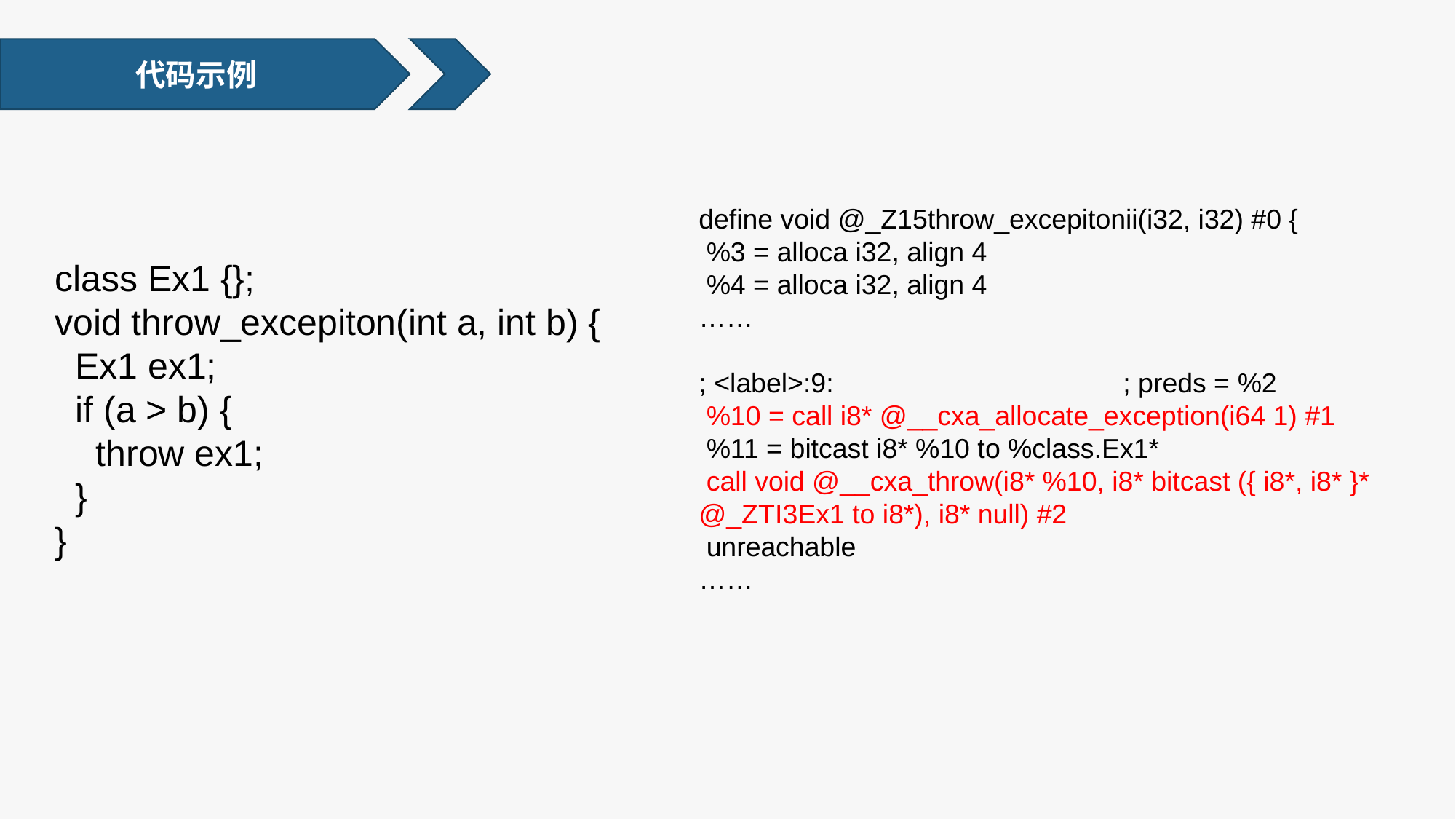

代码示例

define void @_Z15throw_excepitonii(i32, i32) #0 {
 %3 = alloca i32, align 4
 %4 = alloca i32, align 4
……

; <label>:9:                                      ; preds = %2
 %10 = call i8* @__cxa_allocate_exception(i64 1) #1
 %11 = bitcast i8* %10 to %class.Ex1*
 call void @__cxa_throw(i8* %10, i8* bitcast ({ i8*, i8* }* @_ZTI3Ex1 to i8*), i8* null) #2
 unreachable
……
class Ex1 {};
void throw_excepiton(int a, int b) {
  Ex1 ex1;
  if (a > b) {
    throw ex1;
  }
}